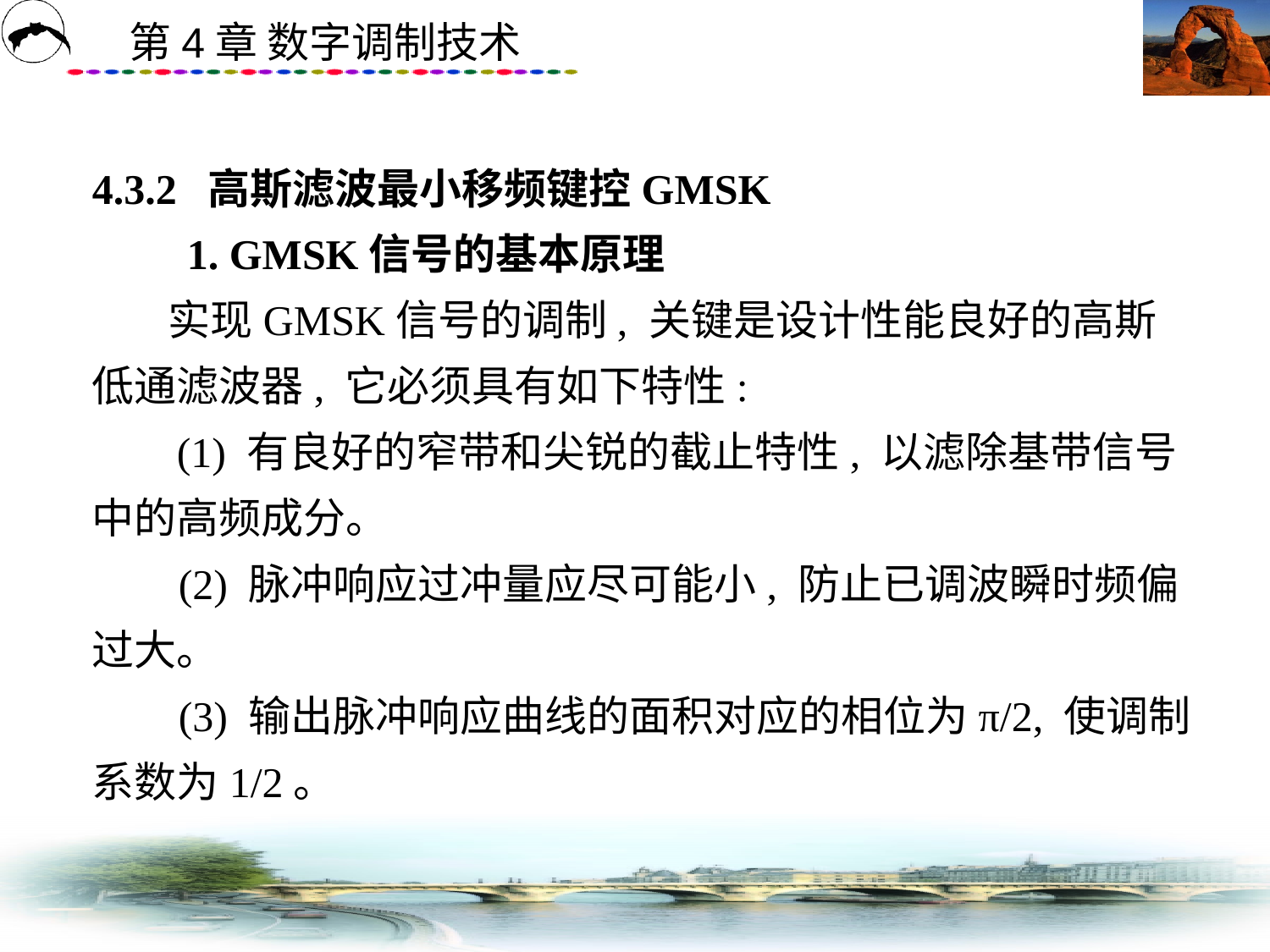

# 4.3.2  高斯滤波最小移频键控GMSK 　　1. GMSK信号的基本原理 实现GMSK信号的调制, 关键是设计性能良好的高斯低通滤波器, 它必须具有如下特性: (1) 有良好的窄带和尖锐的截止特性, 以滤除基带信号中的高频成分。 (2) 脉冲响应过冲量应尽可能小, 防止已调波瞬时频偏过大。 (3) 输出脉冲响应曲线的面积对应的相位为π/2, 使调制系数为1/2。